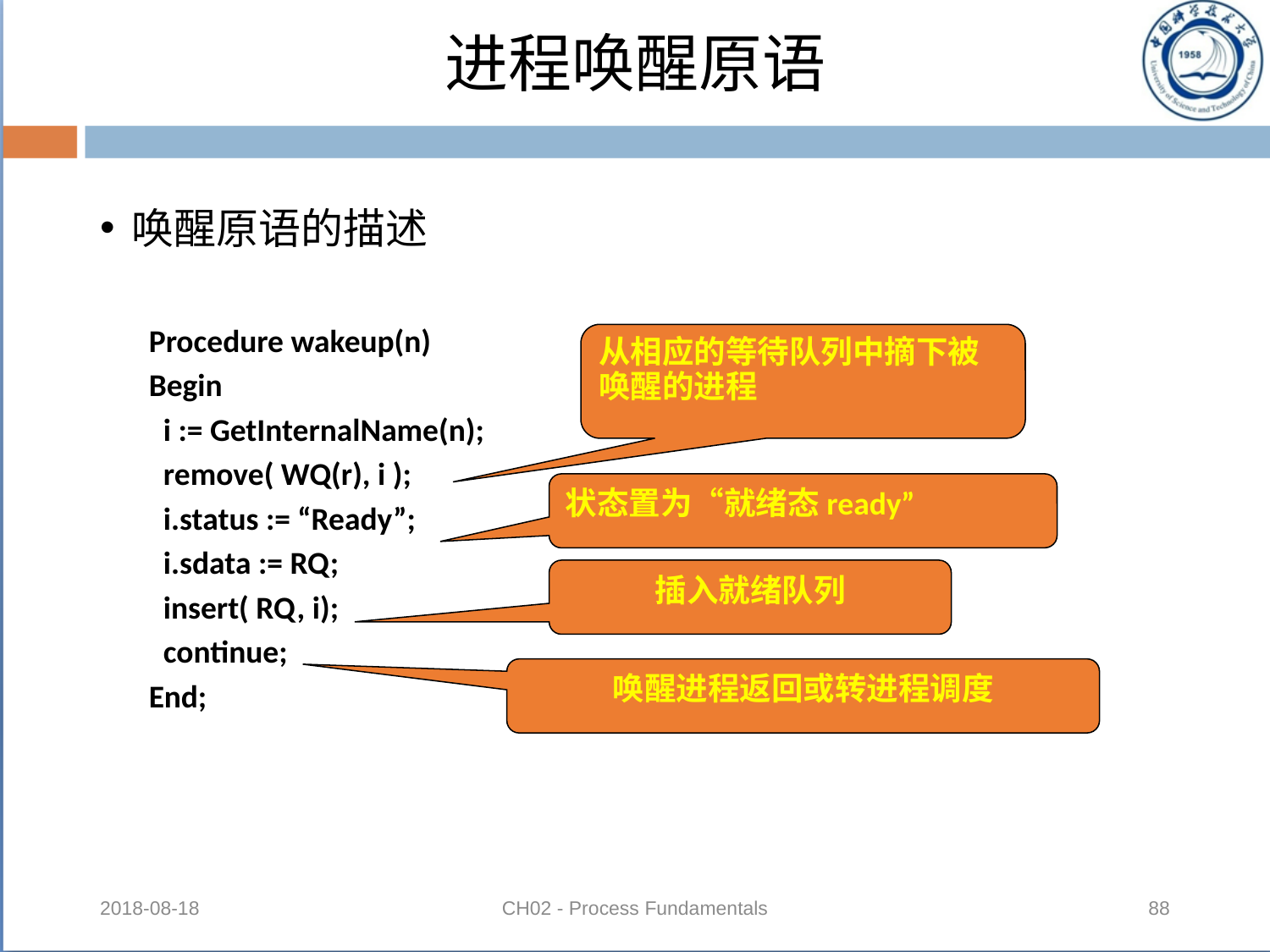

# 进程唤醒原语
唤醒原语的描述
Procedure wakeup(n)
Begin
  i := GetInternalName(n);
  remove( WQ(r), i );
  i.status := “Ready”;
  i.sdata := RQ;
  insert( RQ, i);
  continue;
End;
从相应的等待队列中摘下被唤醒的进程
状态置为“就绪态ready”
插入就绪队列
唤醒进程返回或转进程调度
2018-08-18
CH02 - Process Fundamentals
88